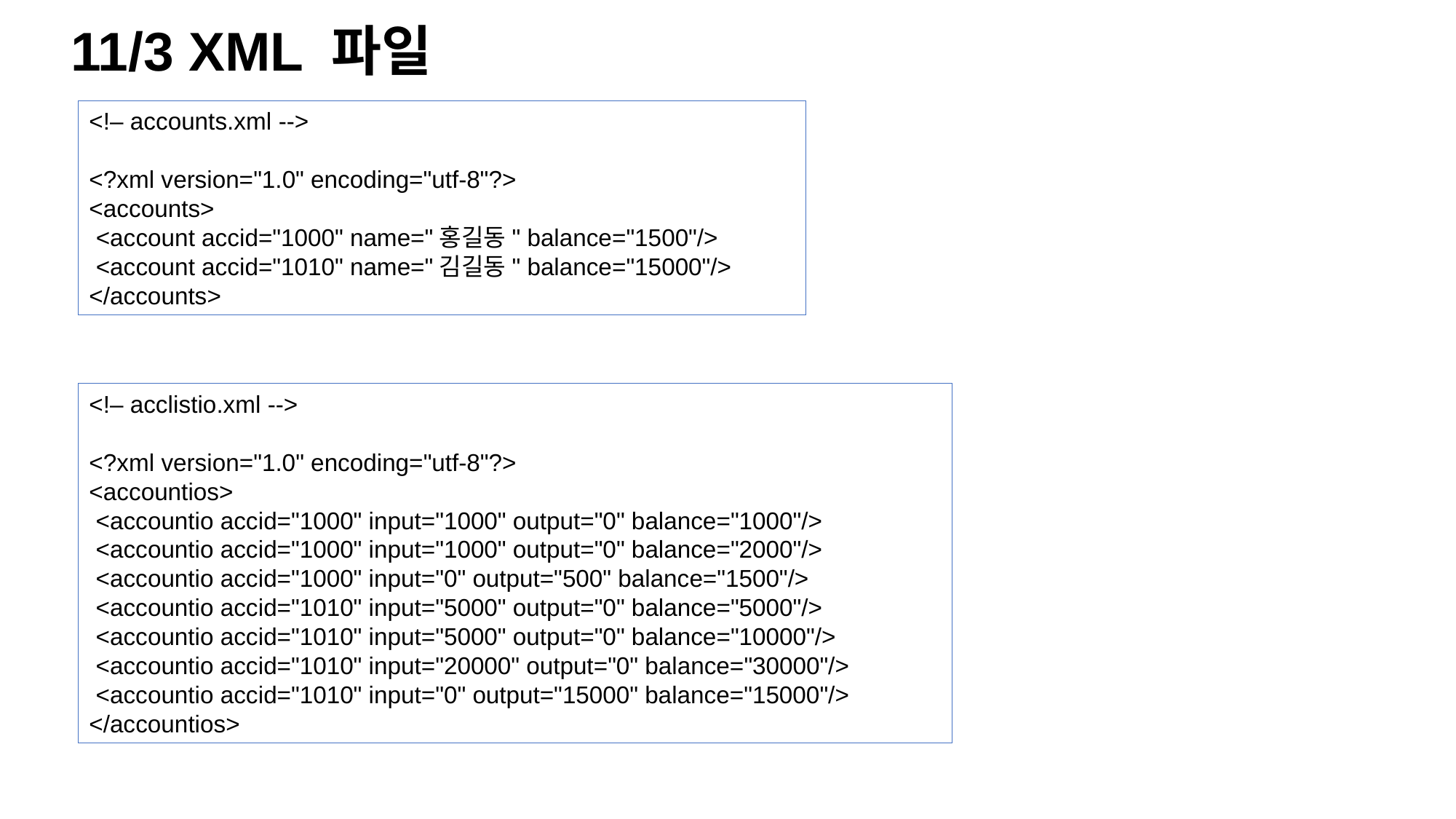

11/3 XML 파일
<!– accounts.xml -->

<?xml version="1.0" encoding="utf-8"?>
<accounts>
 <account accid="1000" name="홍길동" balance="1500"/>
 <account accid="1010" name="김길동" balance="15000"/>
</accounts>
<!– acclistio.xml -->

<?xml version="1.0" encoding="utf-8"?>
<accountios>
 <accountio accid="1000" input="1000" output="0" balance="1000"/>
 <accountio accid="1000" input="1000" output="0" balance="2000"/>
 <accountio accid="1000" input="0" output="500" balance="1500"/>
 <accountio accid="1010" input="5000" output="0" balance="5000"/>
 <accountio accid="1010" input="5000" output="0" balance="10000"/>
 <accountio accid="1010" input="20000" output="0" balance="30000"/>
 <accountio accid="1010" input="0" output="15000" balance="15000"/>
</accountios>